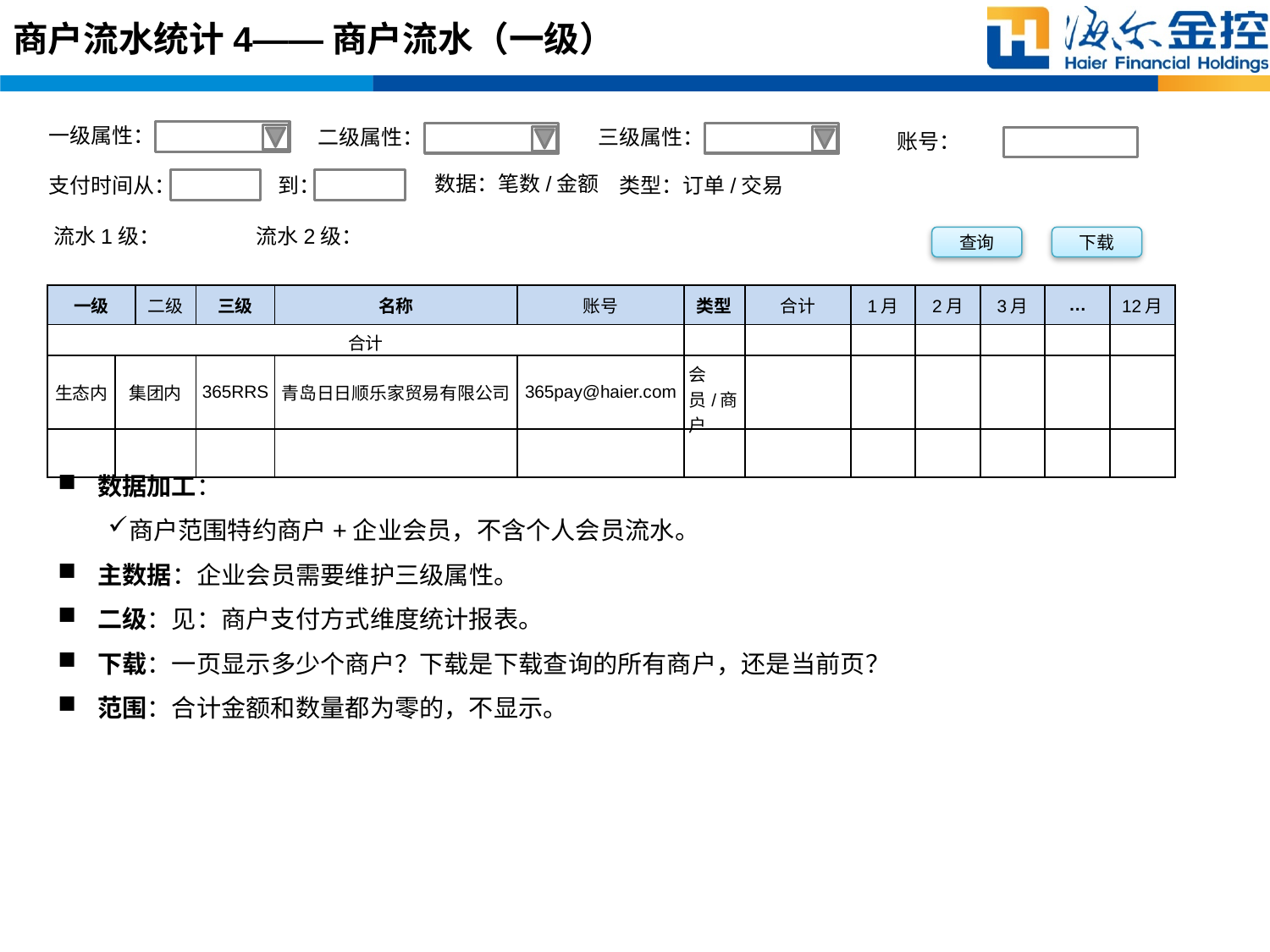

# 商户流水统计4——商户流水（一级）
一级属性：
二级属性：
三级属性：

账号：

数据：笔数/金额
类型：订单/交易
支付时间从：
到：

流水2级：
流水1级：
下载
查询
| 一级 |  | 二级 | 三级 | 名称 | 账号 | 类型 | 合计 | 1月 | 2月 | 3月 | … | 12月 |
| --- | --- | --- | --- | --- | --- | --- | --- | --- | --- | --- | --- | --- |
| 合计 |  |  |  |  |  |  |  |  |  |  |  |  |
| 生态内 | 集团内 |  | 365RRS | 青岛日日顺乐家贸易有限公司 | 365pay@haier.com | 会员/商户 |  |  |  |  |  |  |
|  |  |  |  |  |  |  |  |  |  |  |  |  |
数据加工：
商户范围特约商户+企业会员，不含个人会员流水。
主数据：企业会员需要维护三级属性。
二级：见：商户支付方式维度统计报表。
下载：一页显示多少个商户？下载是下载查询的所有商户，还是当前页？
范围：合计金额和数量都为零的，不显示。